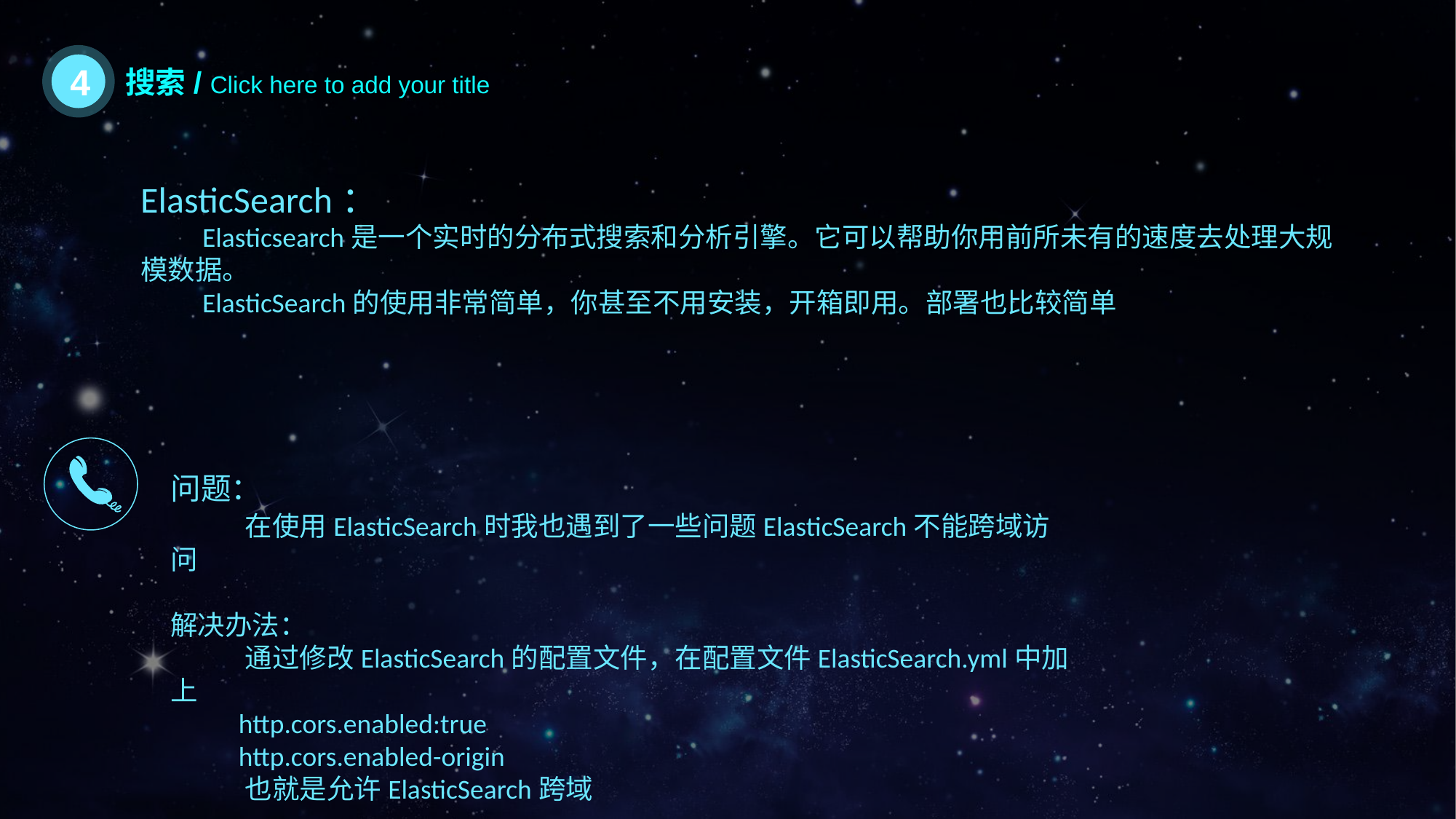

4
搜索/ Click here to add your title
ElasticSearch：
          Elasticsearch是一个实时的分布式搜索和分析引擎。它可以帮助你用前所未有的速度去处理大规模数据。
          ElasticSearch的使用非常简单，你甚至不用安装，开箱即用。部署也比较简单

问题：
          在使用ElasticSearch时我也遇到了一些问题ElasticSearch不能跨域访问

解决办法：
           通过修改ElasticSearch的配置文件，在配置文件ElasticSearch.yml中加上
           http.cors.enabled:true
           http.cors.enabled-origin
           也就是允许ElasticSearch跨域